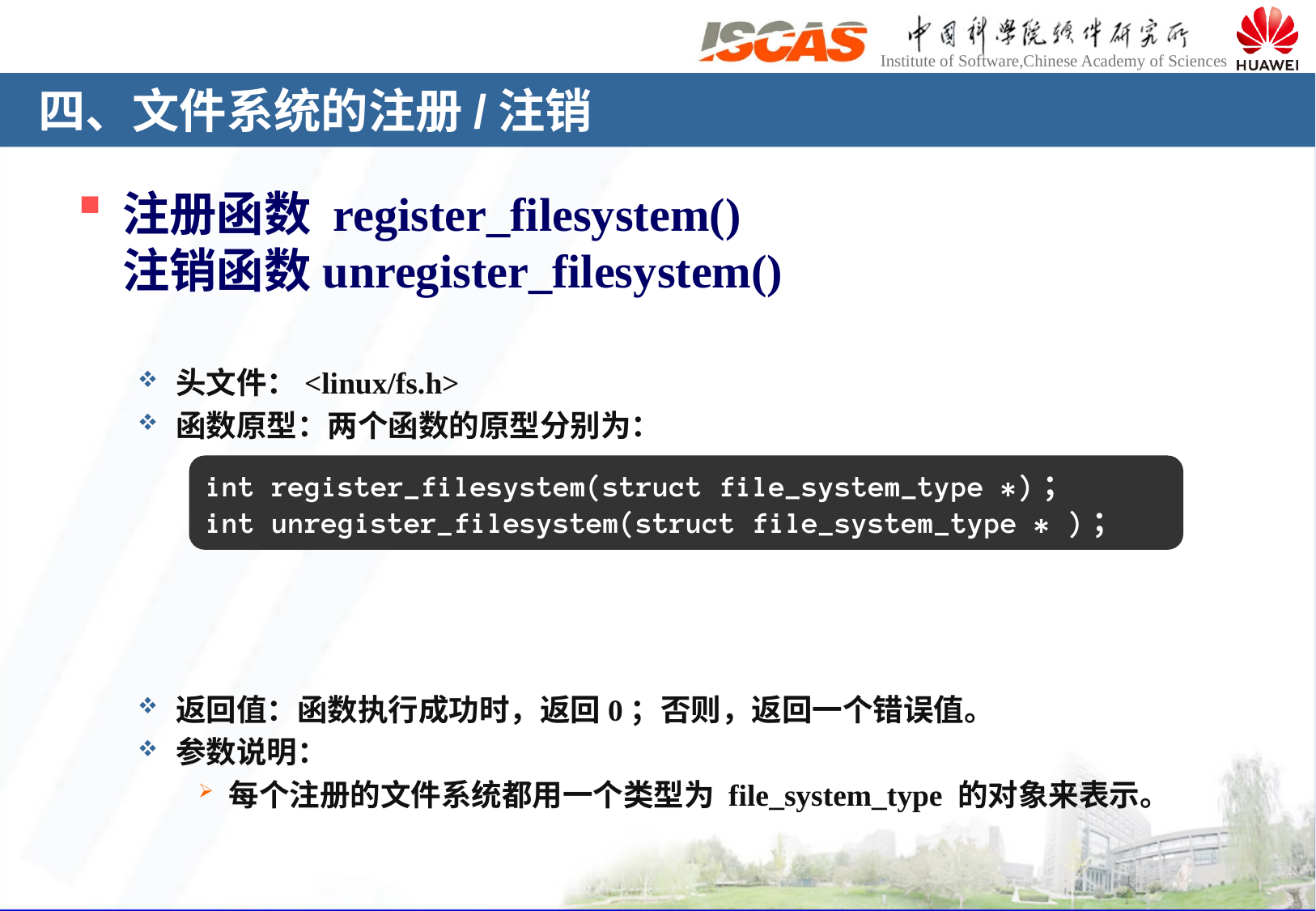

# 四、文件系统的注册/注销
注册函数 register_filesystem()
注销函数unregister_filesystem()

头文件：<linux/fs.h>
函数原型：两个函数的原型分别为：

返回值：函数执行成功时，返回0；否则，返回一个错误值。
参数说明：
每个注册的文件系统都用一个类型为 file_system_type 的对象来表示。

int register_filesystem(struct file_system_type *)；
int unregister_filesystem(struct file_system_type * )；